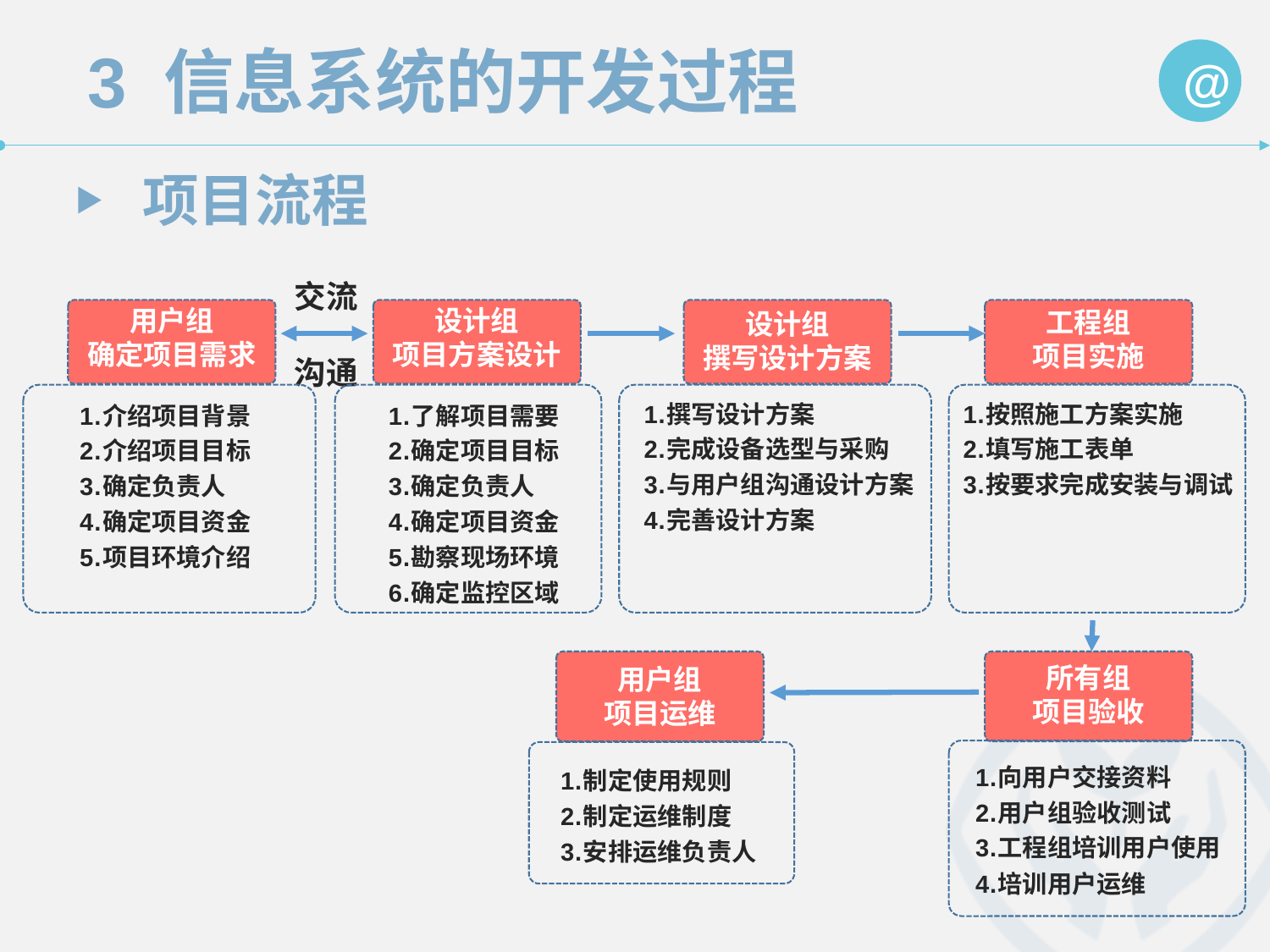

项目流程

交流

沟通
用户组
确定项目需求
设计组
项目方案设计
工程组
项目实施

设计组
撰写设计方案

撰写设计方案
完成设备选型与采购
与用户组沟通设计方案
完善设计方案
按照施工方案实施
填写施工表单
按要求完成安装与调试
介绍项目背景
介绍项目目标
确定负责人
确定项目资金
项目环境介绍
了解项目需要
确定项目目标
确定负责人
确定项目资金
勘察现场环境
确定监控区域

所有组
项目验收
用户组
项目运维

向用户交接资料
用户组验收测试
工程组培训用户使用
培训用户运维
制定使用规则
制定运维制度
安排运维负责人